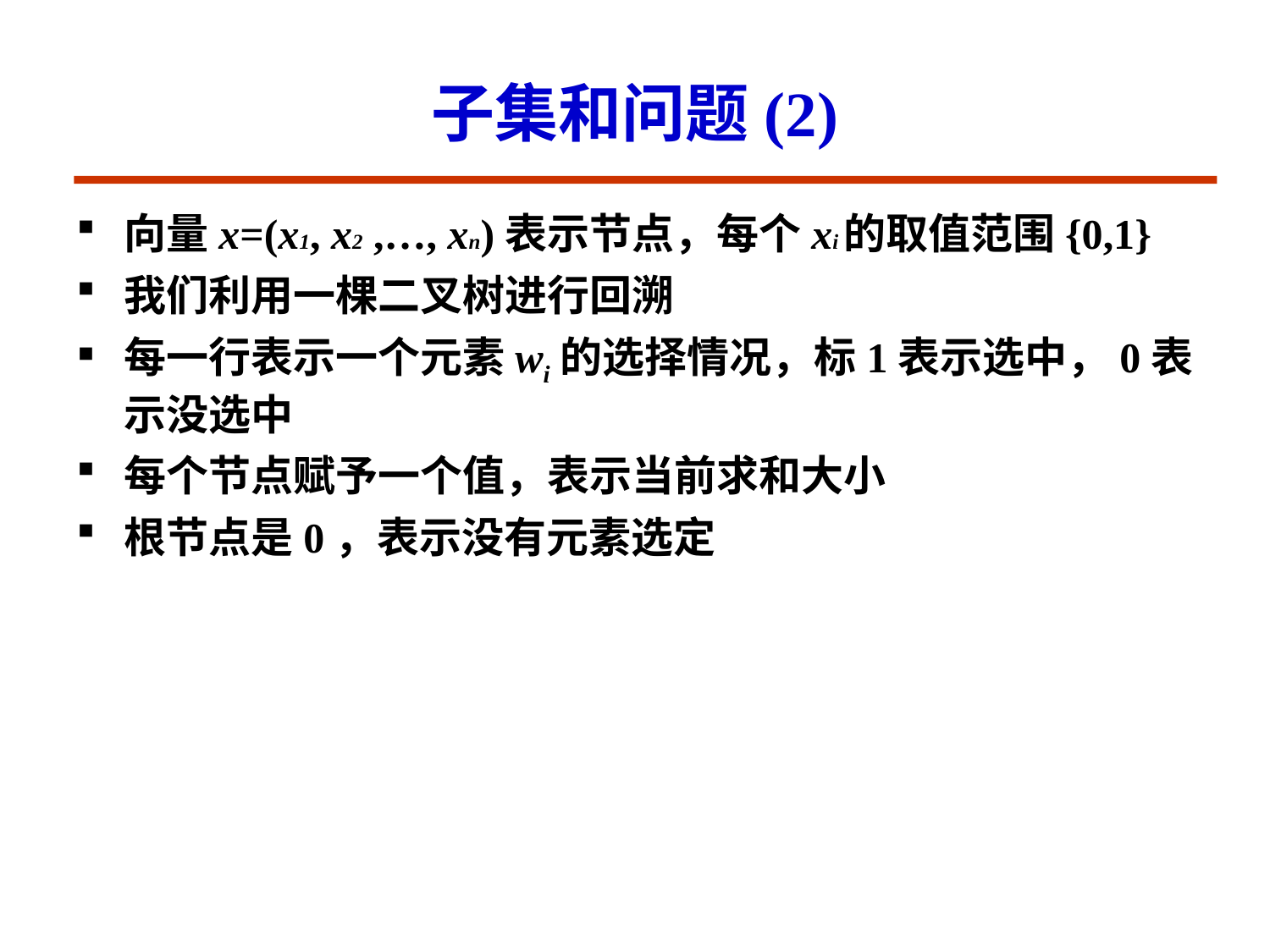

# 子集和问题(2)
向量x=(x1, x2 ,…, xn)表示节点，每个xi的取值范围{0,1}
我们利用一棵二叉树进行回溯
每一行表示一个元素wi的选择情况，标1表示选中，0表示没选中
每个节点赋予一个值，表示当前求和大小
根节点是0，表示没有元素选定